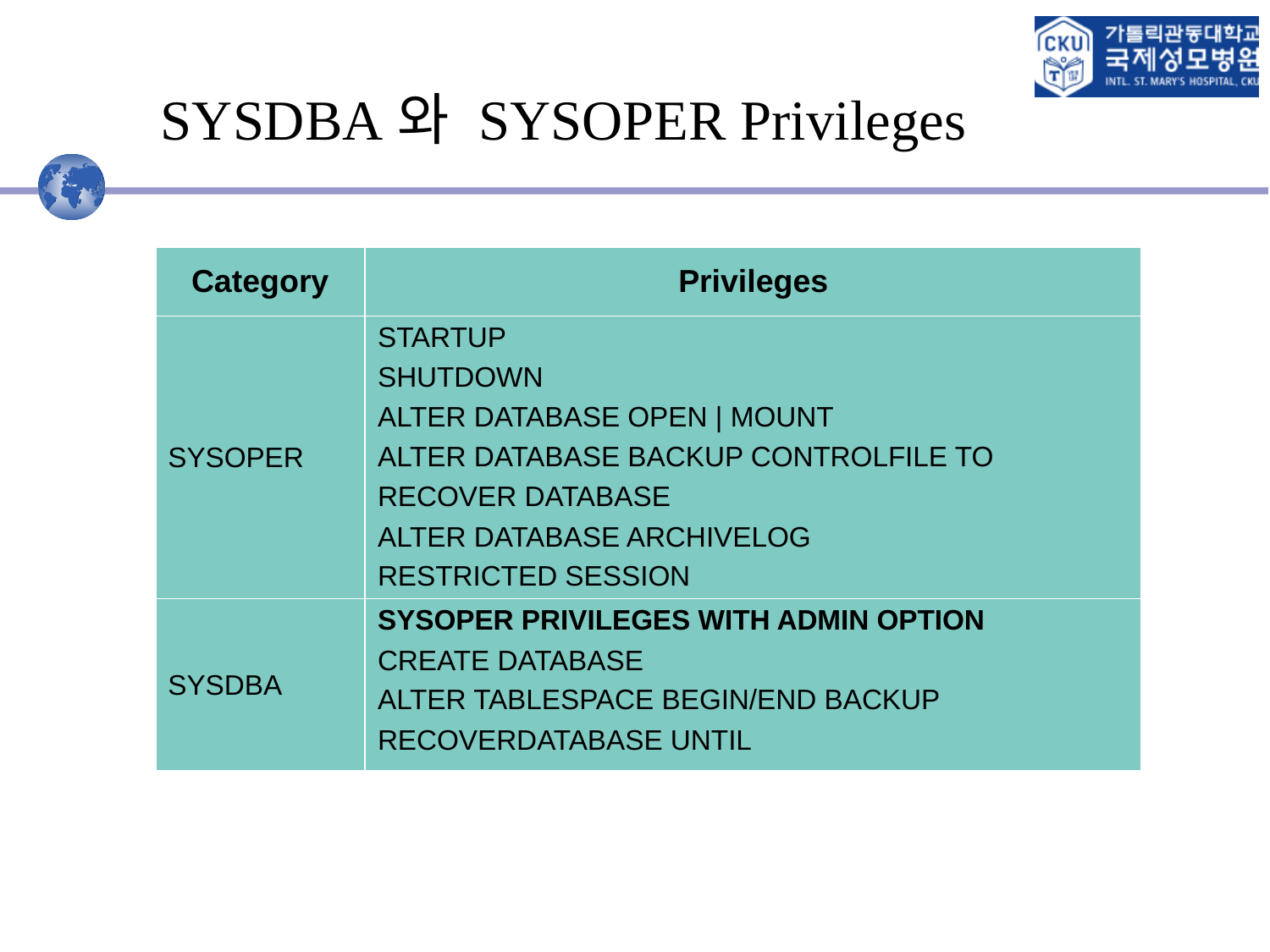

# SYSDBA와 SYSOPER Privileges

| Category | Privileges |
| --- | --- |
| SYSOPER | STARTUP SHUTDOWN ALTER DATABASE OPEN | MOUNT ALTER DATABASE BACKUP CONTROLFILE TO RECOVER DATABASE ALTER DATABASE ARCHIVELOG RESTRICTED SESSION |
| SYSDBA | SYSOPER PRIVILEGES WITH ADMIN OPTION CREATE DATABASE ALTER TABLESPACE BEGIN/END BACKUP RECOVERDATABASE UNTIL |